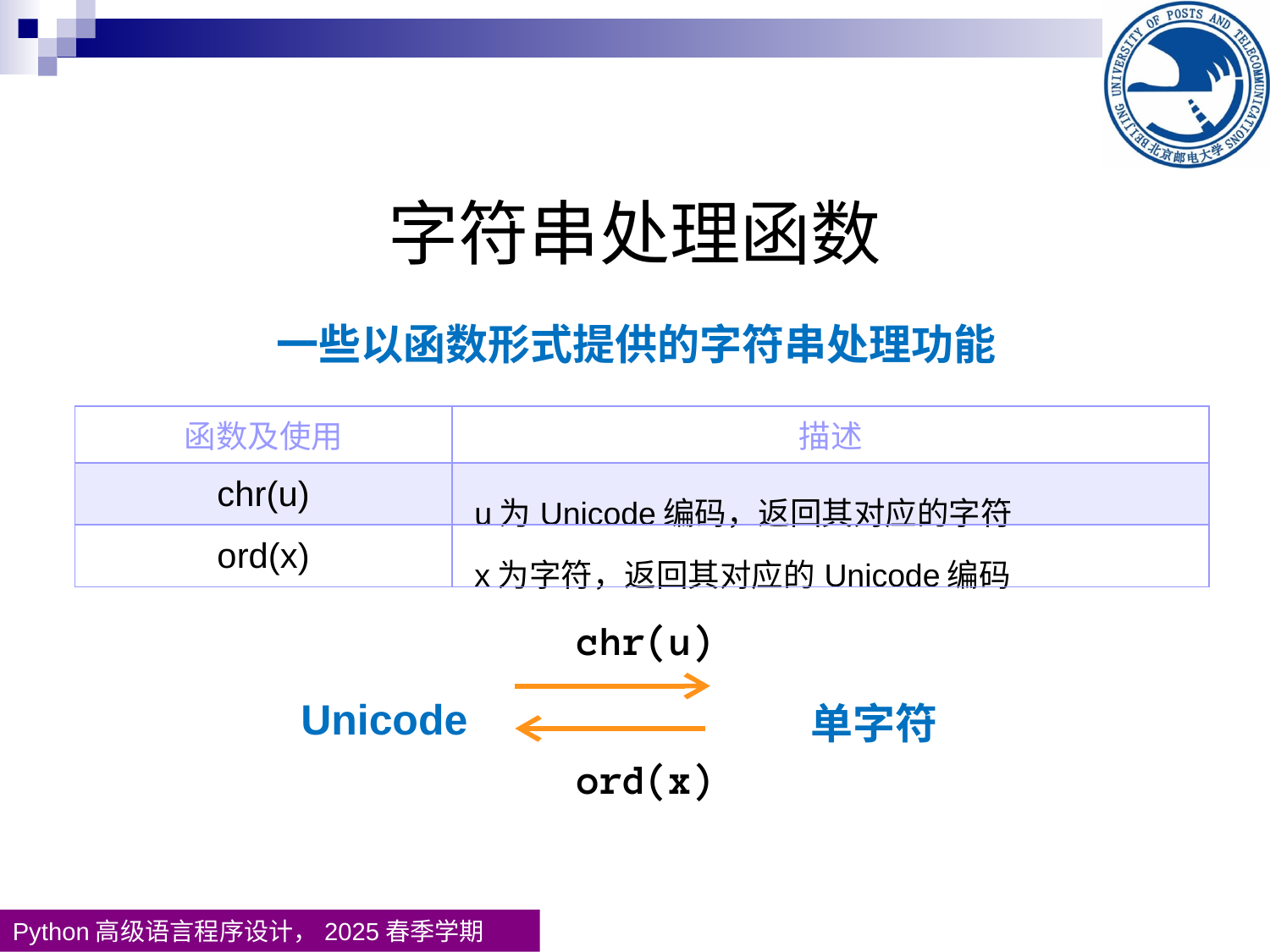

字符串处理函数
一些以函数形式提供的字符串处理功能
| 函数及使用 | 描述 |
| --- | --- |
| chr(u) | u为Unicode编码，返回其对应的字符 |
| ord(x) | x为字符，返回其对应的Unicode编码 |
chr(u)
Unicode
单字符
ord(x)